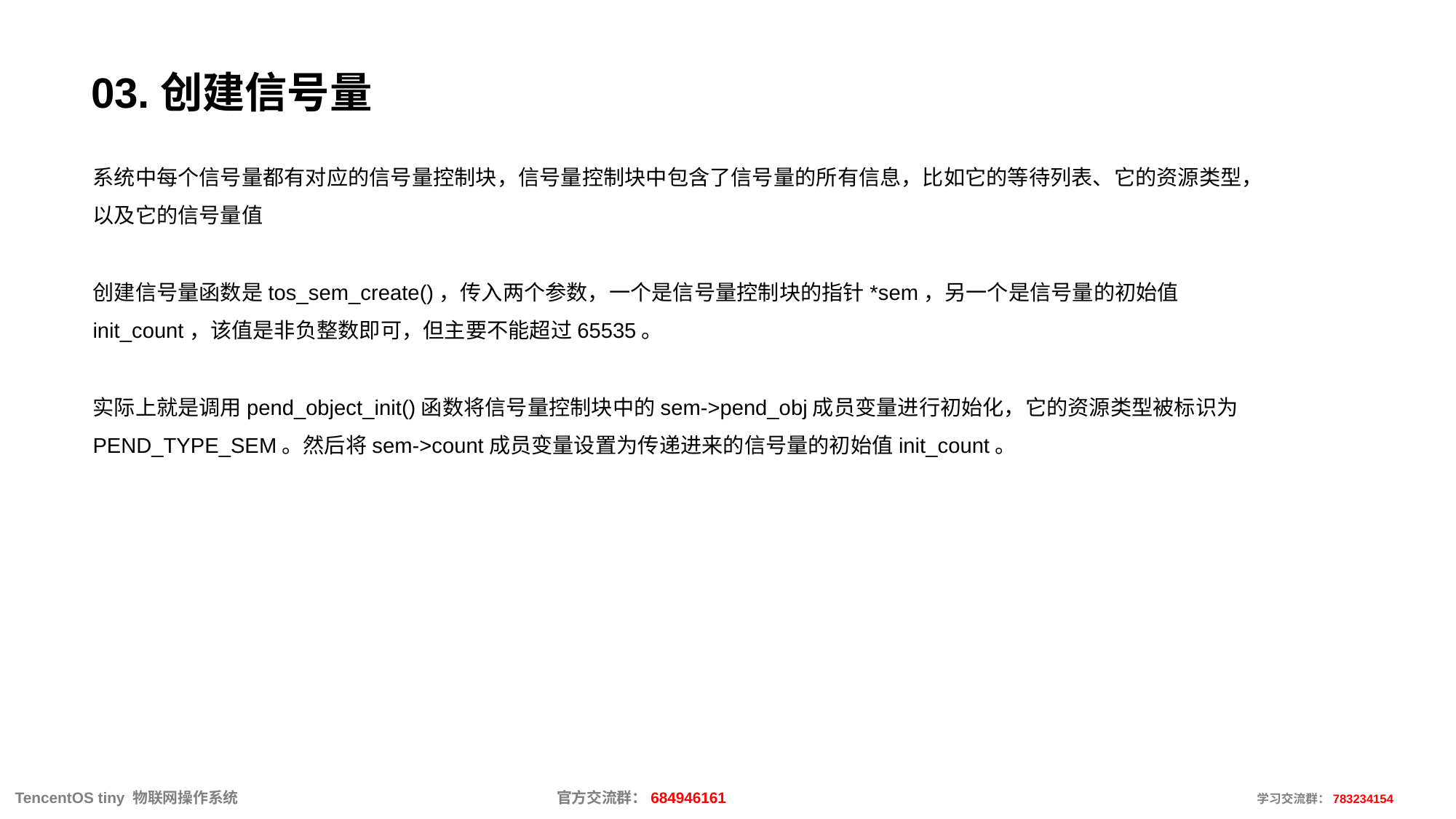

# 03.创建信号量
系统中每个信号量都有对应的信号量控制块，信号量控制块中包含了信号量的所有信息，比如它的等待列表、它的资源类型，以及它的信号量值

创建信号量函数是tos_sem_create()，传入两个参数，一个是信号量控制块的指针*sem，另一个是信号量的初始值init_count，该值是非负整数即可，但主要不能超过65535。

实际上就是调用pend_object_init()函数将信号量控制块中的sem->pend_obj成员变量进行初始化，它的资源类型被标识为PEND_TYPE_SEM。然后将sem->count成员变量设置为传递进来的信号量的初始值init_count。

 TencentOS tiny 物联网操作系统			官方交流群：684946161					          学习交流群：783234154